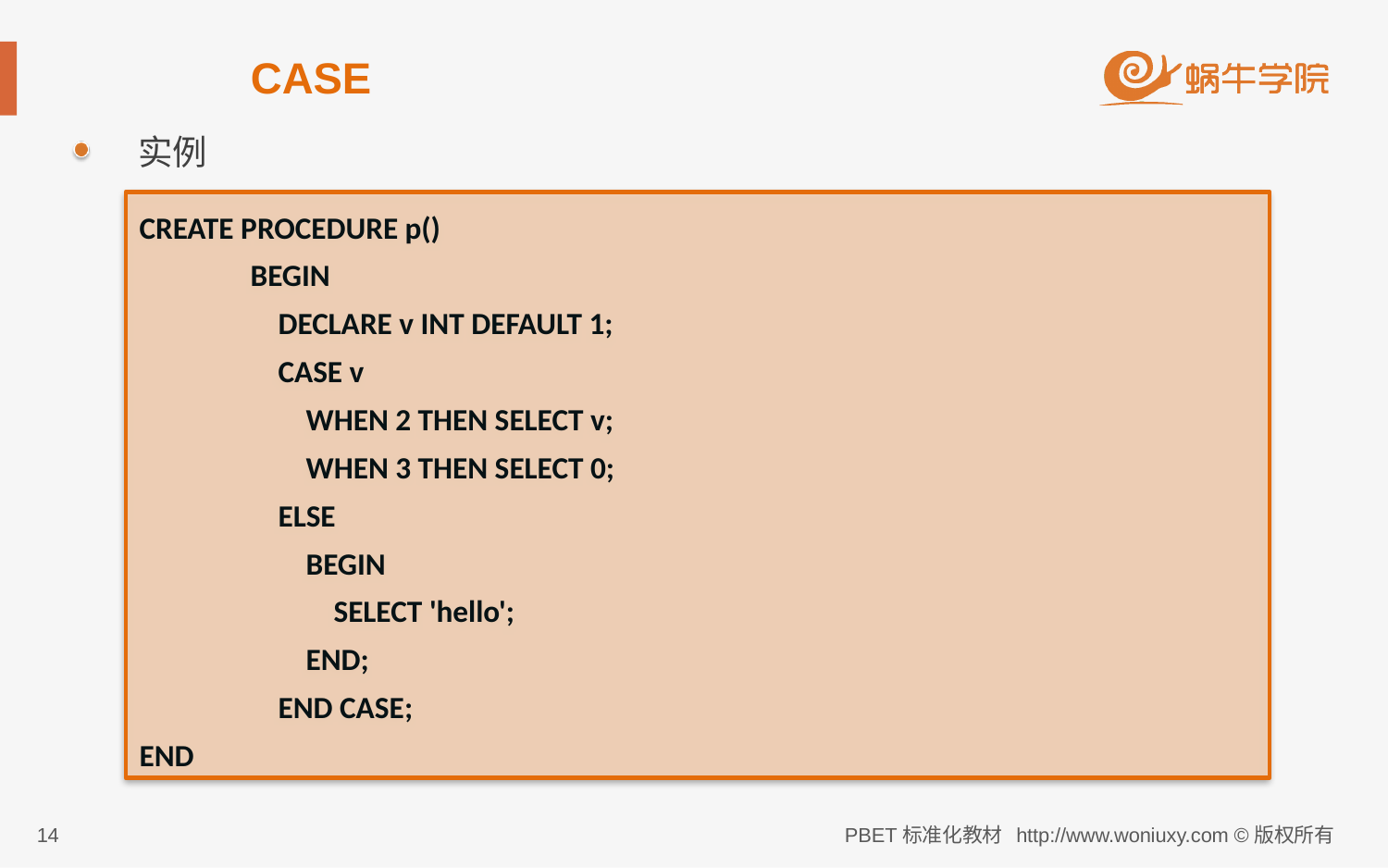

# CASE
实例

CREATE PROCEDURE p()
                BEGIN
                    DECLARE v INT DEFAULT 1;
                    CASE v
                        WHEN 2 THEN SELECT v;
                        WHEN 3 THEN SELECT 0;
                    ELSE
                        BEGIN
                            SELECT 'hello';
                        END;
                    END CASE;
END